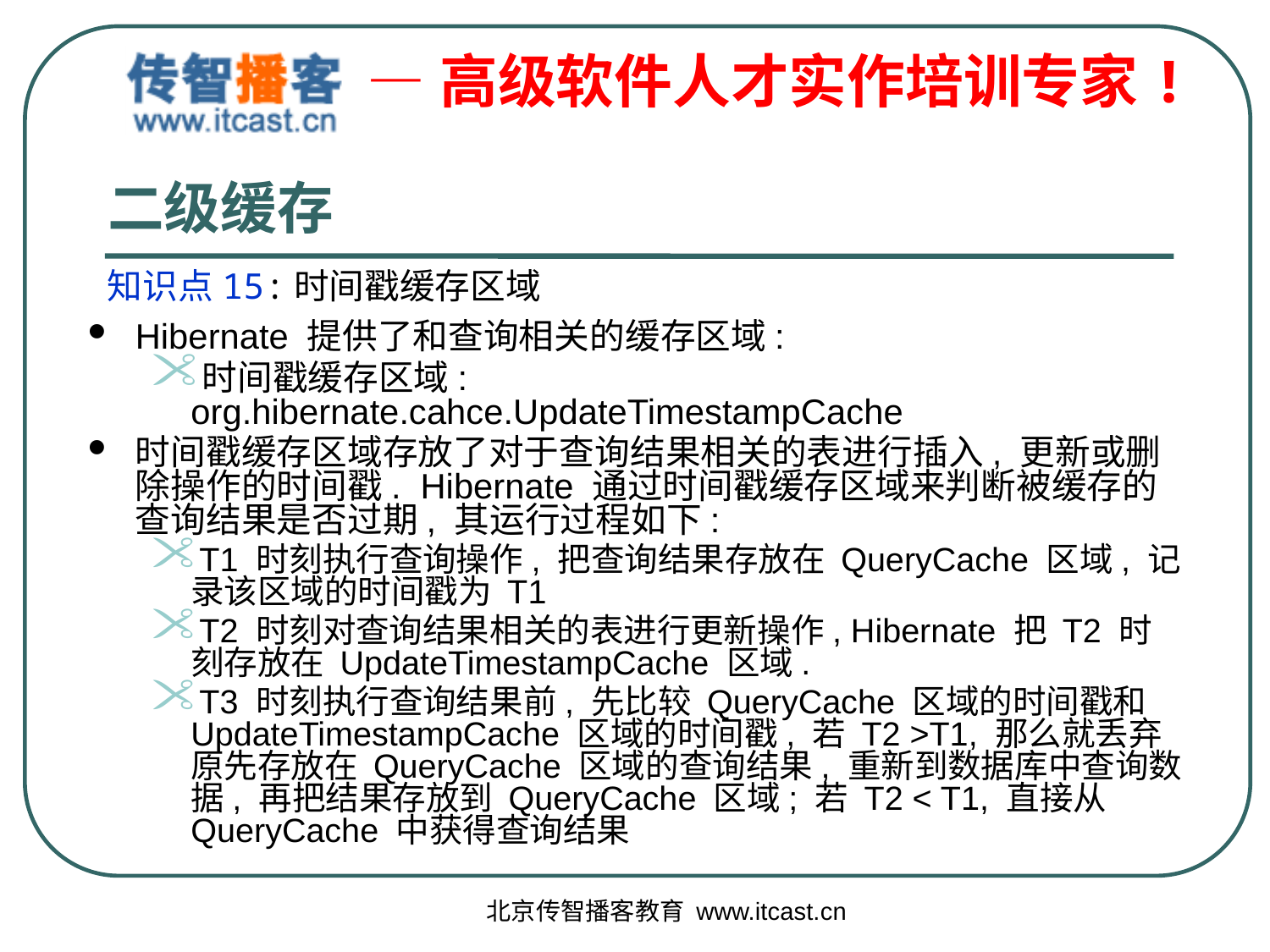

# 二级缓存
知识点15:时间戳缓存区域
Hibernate 提供了和查询相关的缓存区域:
时间戳缓存区域: org.hibernate.cahce.UpdateTimestampCache
时间戳缓存区域存放了对于查询结果相关的表进行插入, 更新或删除操作的时间戳.  Hibernate 通过时间戳缓存区域来判断被缓存的查询结果是否过期, 其运行过程如下:
T1 时刻执行查询操作, 把查询结果存放在 QueryCache 区域, 记录该区域的时间戳为 T1
T2 时刻对查询结果相关的表进行更新操作, Hibernate 把 T2 时刻存放在 UpdateTimestampCache 区域.
T3 时刻执行查询结果前, 先比较 QueryCache 区域的时间戳和 UpdateTimestampCache 区域的时间戳, 若 T2 >T1, 那么就丢弃原先存放在 QueryCache 区域的查询结果, 重新到数据库中查询数据, 再把结果存放到 QueryCache 区域; 若 T2 < T1, 直接从 QueryCache 中获得查询结果

北京传智播客教育 www.itcast.cn